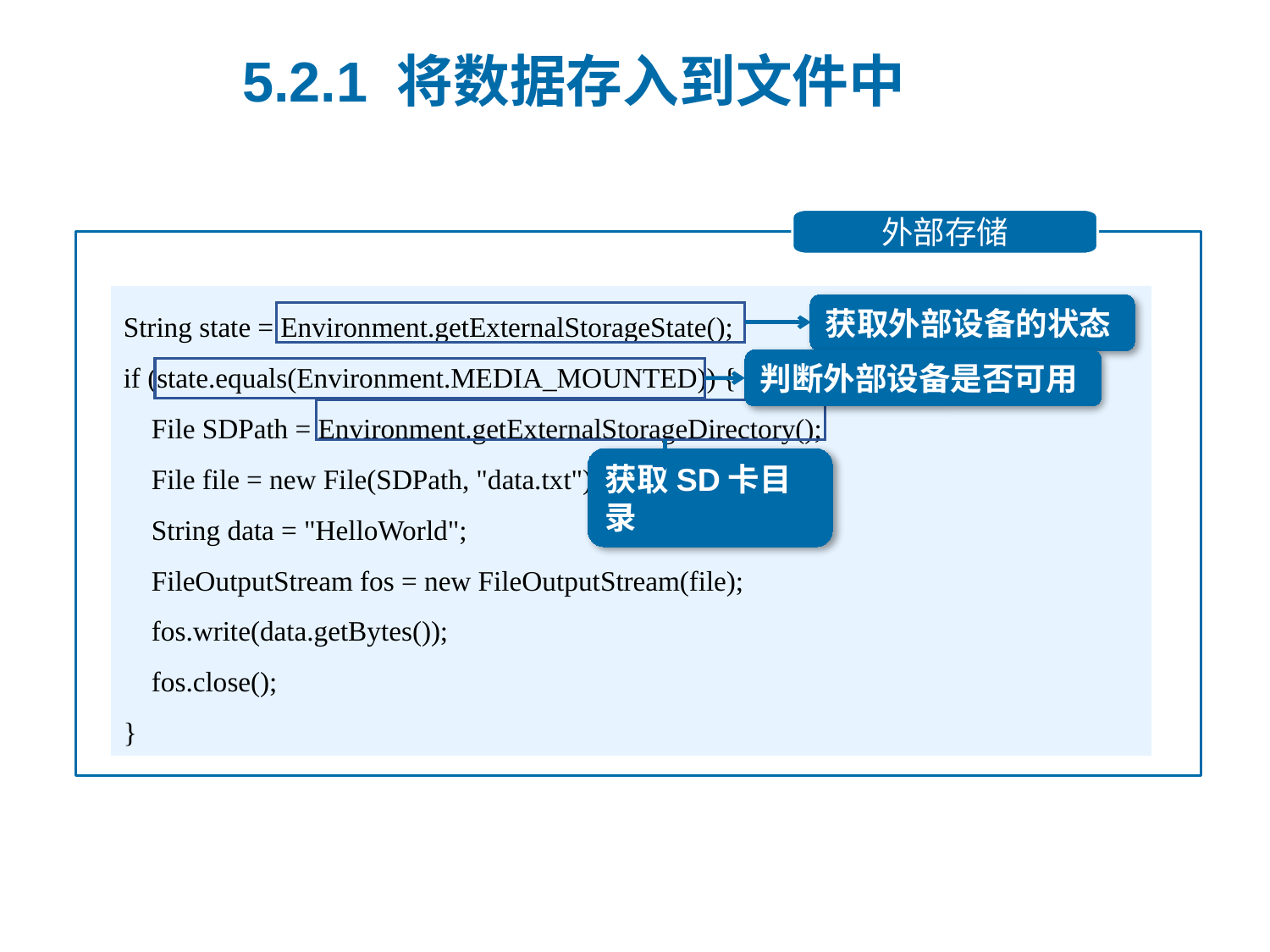

5.2.1 将数据存入到文件中
外部存储

String state = Environment.getExternalStorageState();
if (state.equals(Environment.MEDIA_MOUNTED)) {
    File SDPath = Environment.getExternalStorageDirectory();
    File file = new File(SDPath, "data.txt");
    String data = "HelloWorld";
    FileOutputStream fos = new FileOutputStream(file);
    fos.write(data.getBytes());
    fos.close();
}
获取外部设备的状态

判断外部设备是否可用

获取SD卡目录